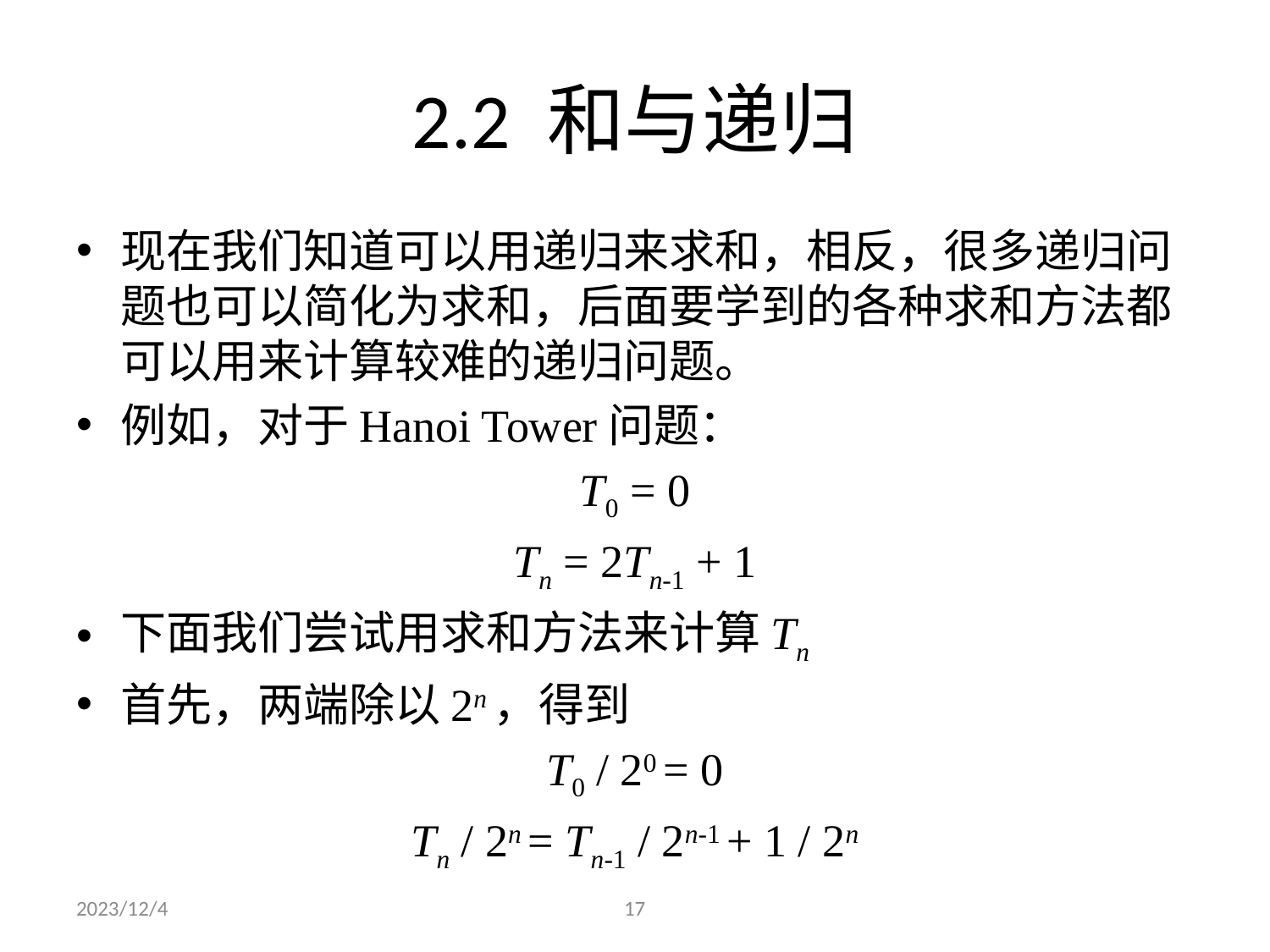

# 2.2 和与递归
现在我们知道可以用递归来求和，相反，很多递归问题也可以简化为求和，后面要学到的各种求和方法都可以用来计算较难的递归问题。
例如，对于Hanoi Tower问题：
T0 = 0
Tn = 2Tn-1 + 1
下面我们尝试用求和方法来计算Tn
首先，两端除以2n，得到
T0 / 20 = 0
Tn / 2n = Tn-1 / 2n-1 + 1 / 2n

2023/12/4
17